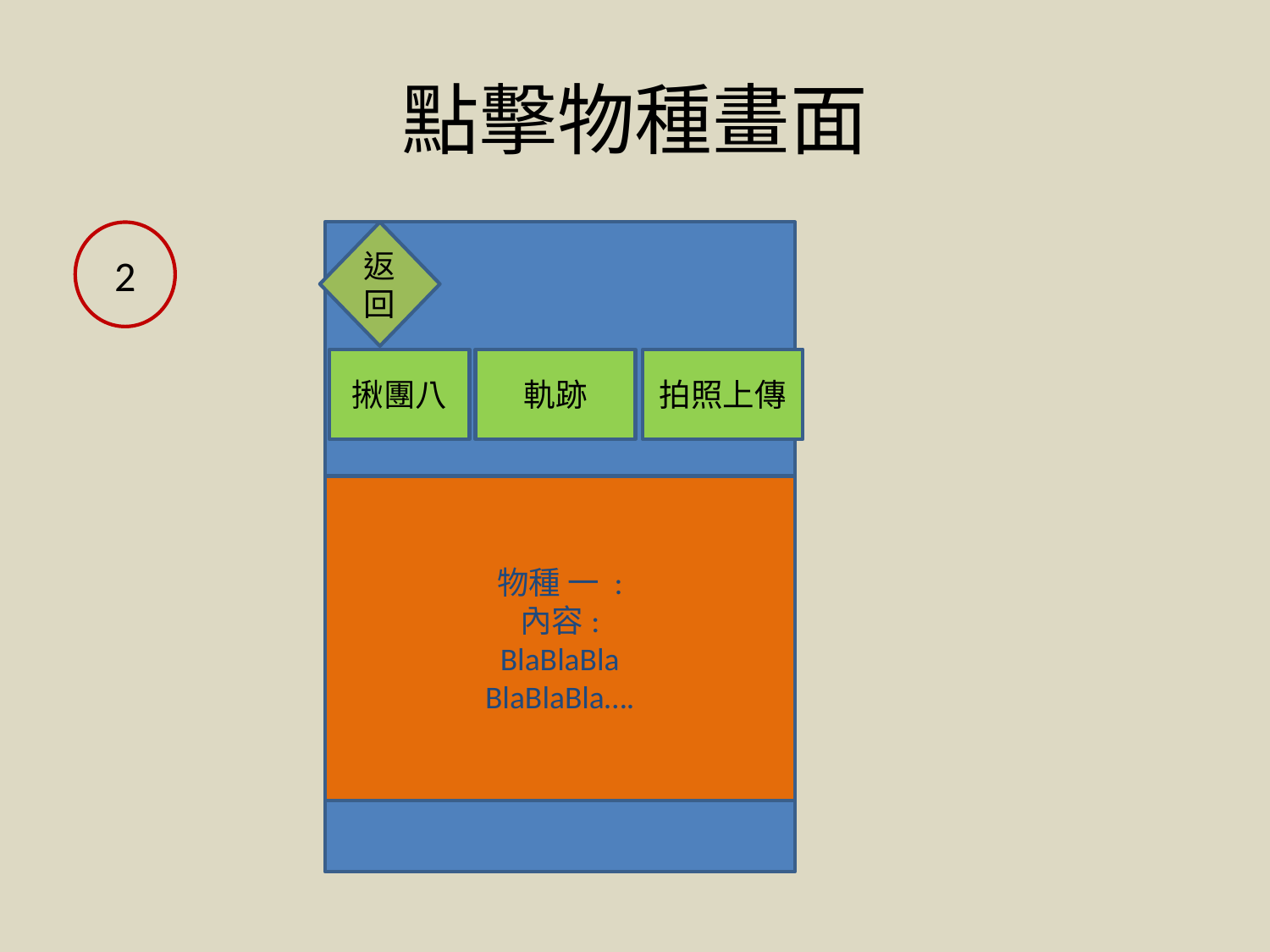

# 點擊物種畫面
返回

2
揪團八
軌跡
拍照上傳
物種 一 :
內容:
BlaBlaBla
BlaBlaBla….